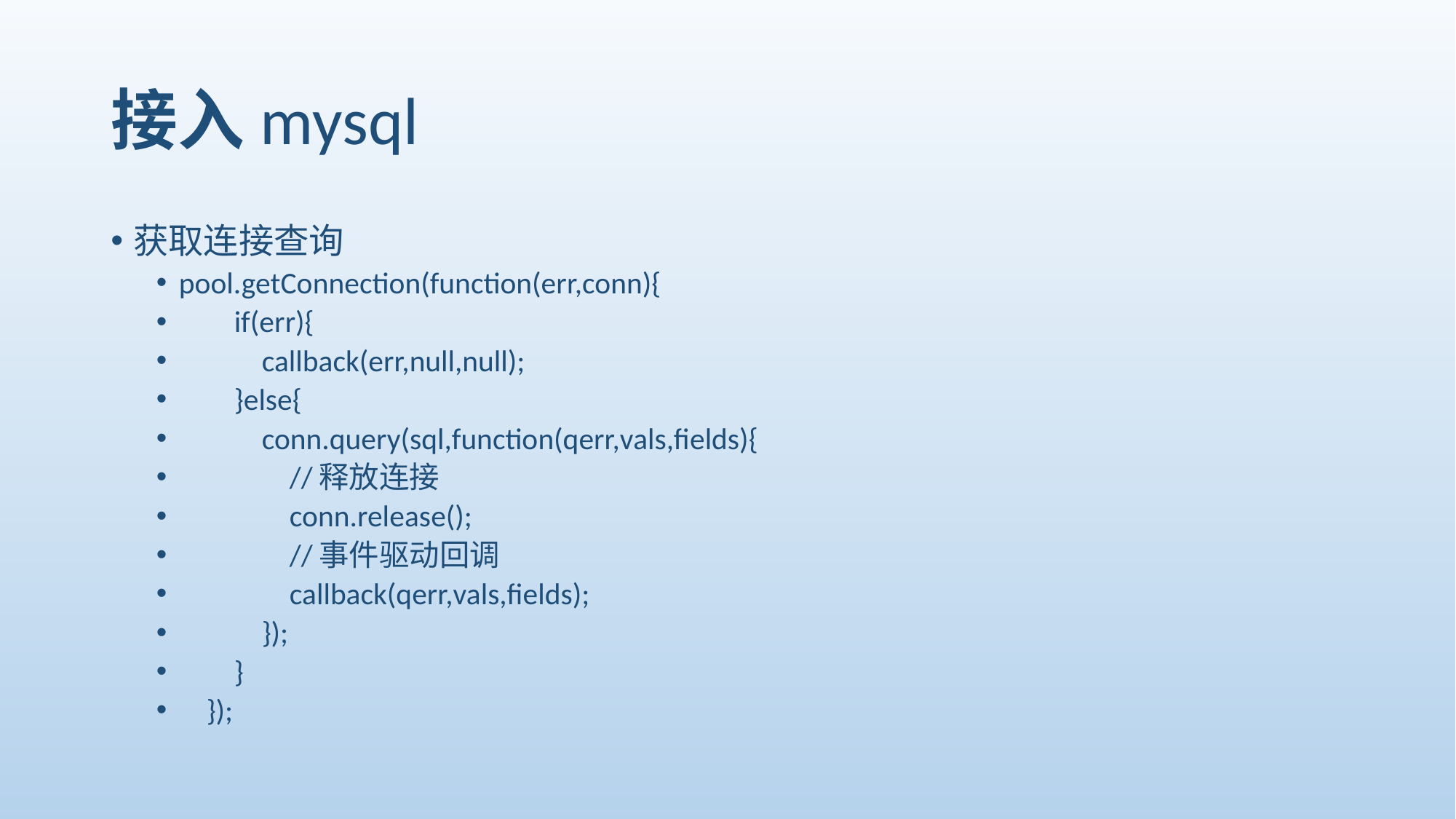

# 接入mysql
获取连接查询
pool.getConnection(function(err,conn){
        if(err){
            callback(err,null,null);
        }else{
            conn.query(sql,function(qerr,vals,fields){
                //释放连接
                conn.release();
                //事件驱动回调
                callback(qerr,vals,fields);
            });
        }
    });